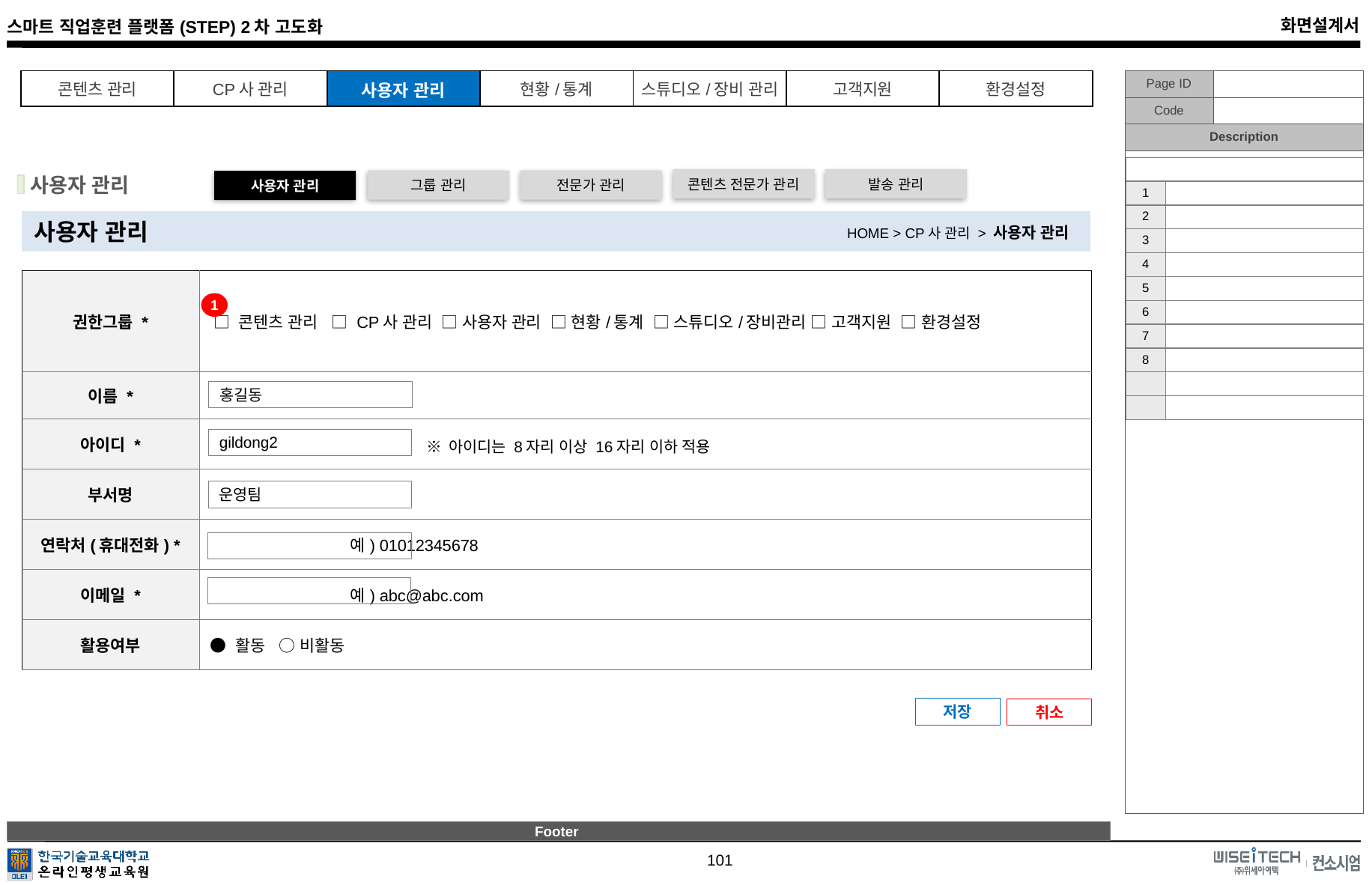

|  |  |
| --- | --- |
| 1 |  |
| 2 |  |
| 3 |  |
| 4 |  |
| 5 |  |
| 6 |  |
| 7 |  |
| 8 |  |
|  |  |
|  |  |
사용자 관리
콘텐츠 전문가 관리
발송 관리
그룹 관리
전문가 관리
사용자 관리

사용자 관리
HOME > CP사 관리 > 사용자 관리
| 권한그룹 \* | □ 콘텐츠 관리 □ CP사 관리 □ 사용자 관리 □ 현황/통계 □ 스튜디오/장비관리 □ 고객지원 □ 환경설정 |
| --- | --- |
| 이름 \* |  |
| 아이디 \* |  |
| 부서명 |  |
| 연락처(휴대전화) \* | 예) 01012345678 |
| 이메일 \* | 예) abc@abc.com |
| 활용여부 | ● 활동 ○ 비활동 |
1
홍길동
gildong2
※ 아이디는 8자리 이상 16자리 이하 적용
운영팀

저장
취소
Footer